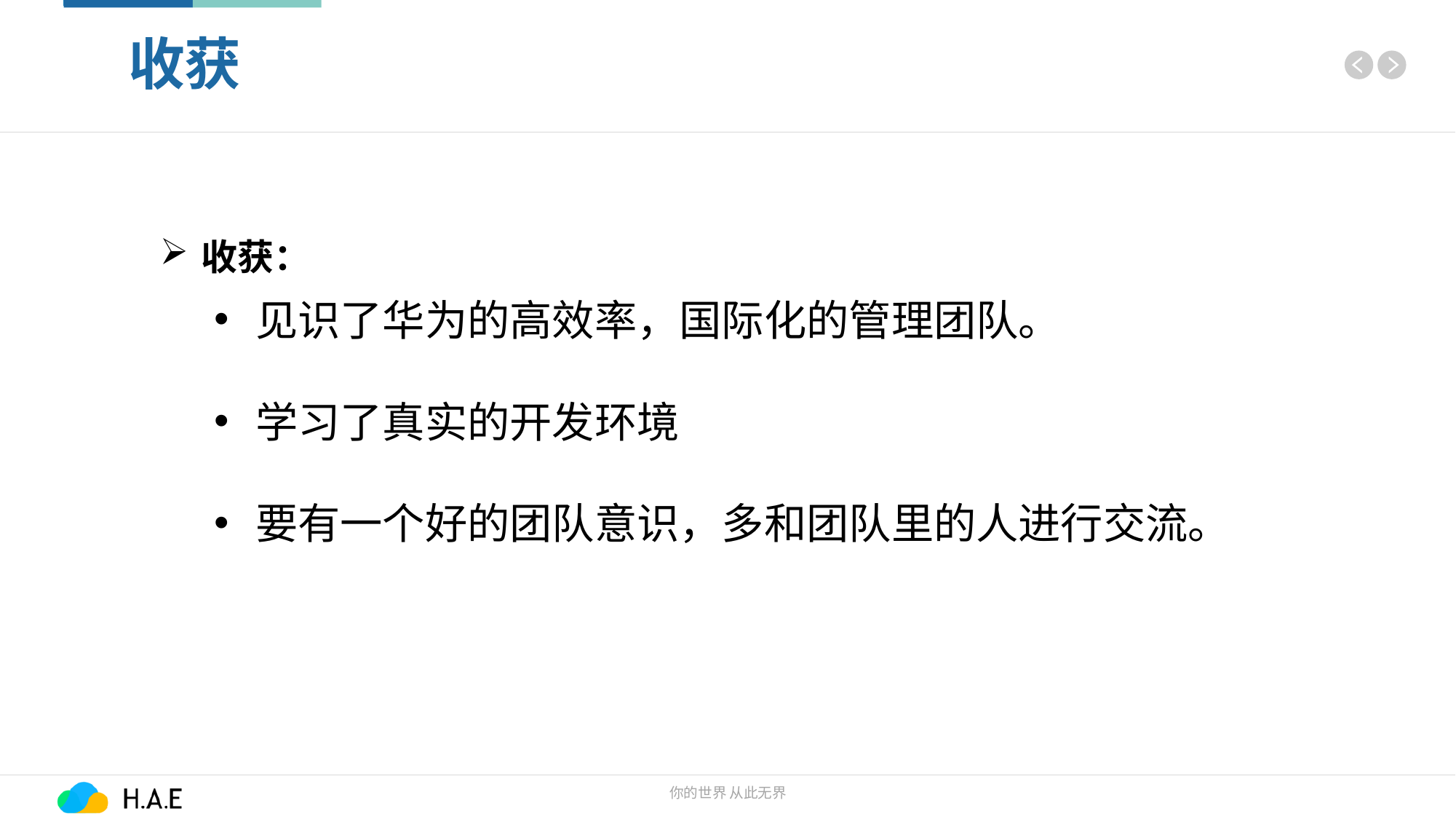

收获
收获：
见识了华为的高效率，国际化的管理团队。

学习了真实的开发环境

要有一个好的团队意识，多和团队里的人进行交流。